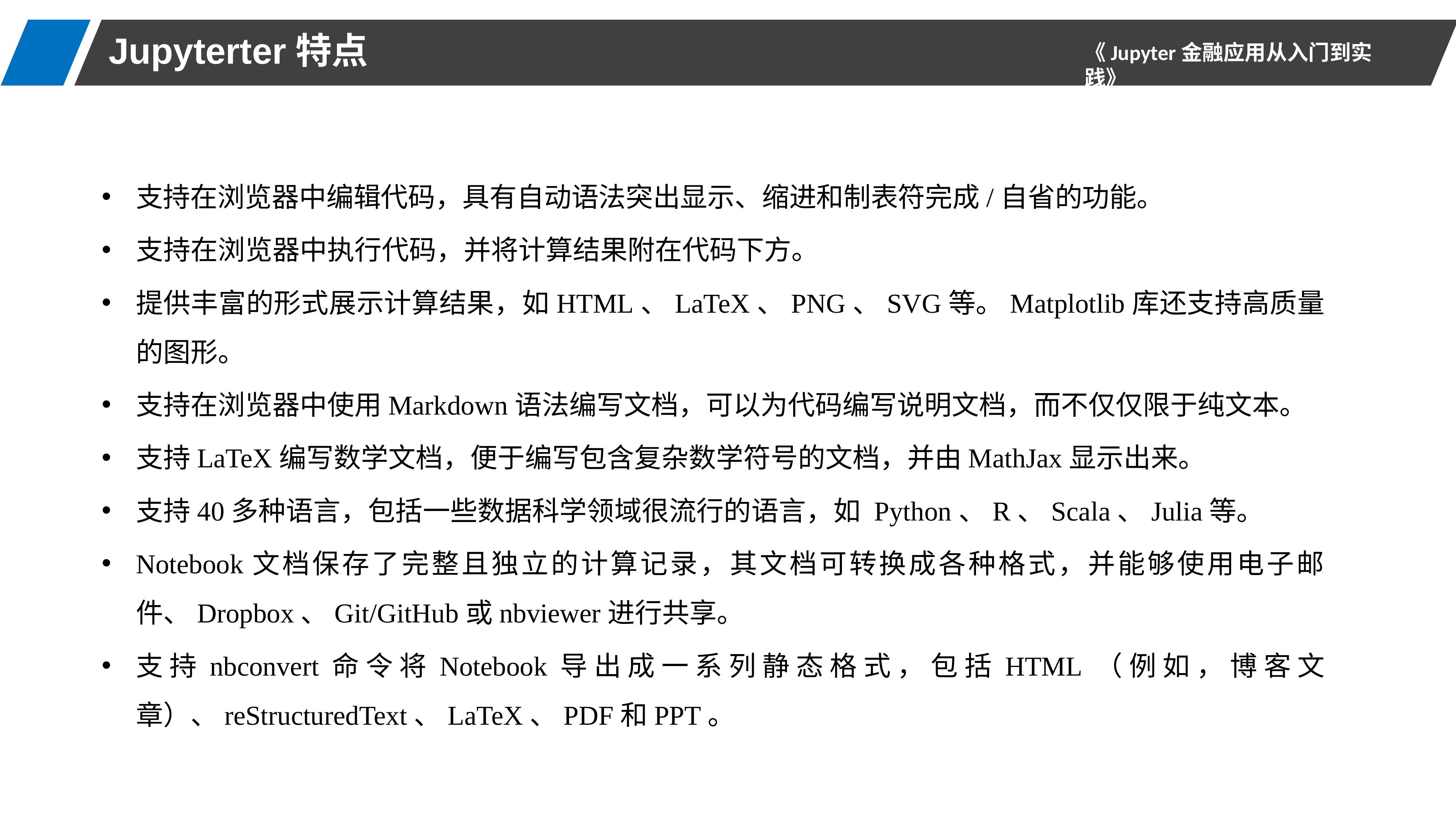

Jupyterter特点
支持在浏览器中编辑代码，具有自动语法突出显示、缩进和制表符完成/自省的功能。
支持在浏览器中执行代码，并将计算结果附在代码下方。
提供丰富的形式展示计算结果，如HTML、LaTeX、PNG、SVG等。Matplotlib库还支持高质量的图形。
支持在浏览器中使用Markdown语法编写文档，可以为代码编写说明文档，而不仅仅限于纯文本。
支持LaTeX编写数学文档，便于编写包含复杂数学符号的文档，并由MathJax显示出来。
支持40多种语言，包括一些数据科学领域很流行的语言，如 Python、R、Scala、Julia等。
Notebook文档保存了完整且独立的计算记录，其文档可转换成各种格式，并能够使用电子邮件、Dropbox、Git/GitHub或nbviewer进行共享。
支持nbconvert命令将Notebook导出成一系列静态格式，包括HTML（例如，博客文章）、reStructuredText、LaTeX、PDF和PPT。